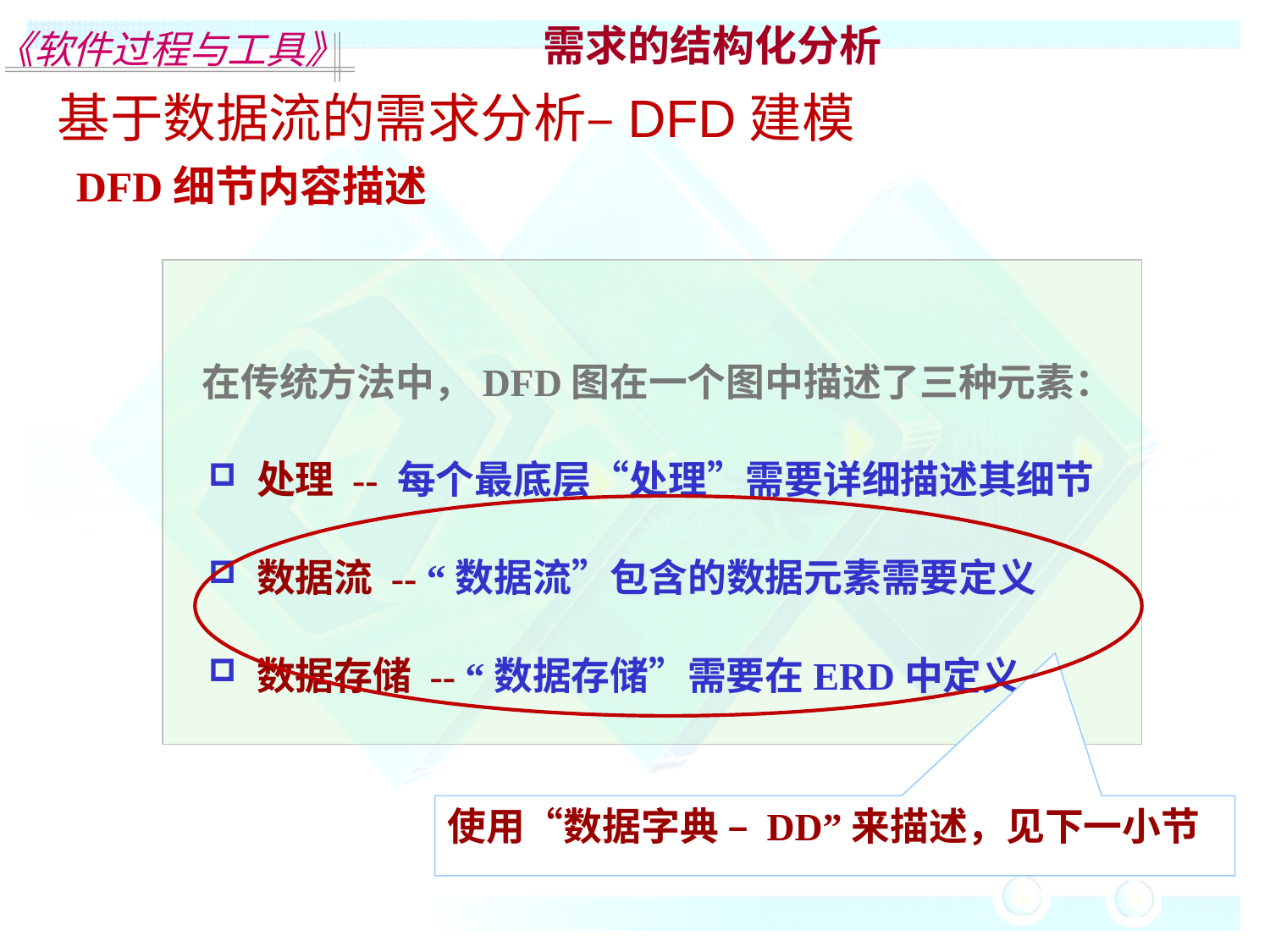

需求的结构化分析
基于数据流的需求分析–DFD建模
DFD细节内容描述
  在传统方法中，DFD图在一个图中描述了三种元素：
 处理 -- 每个最底层“处理”需要详细描述其细节
 数据流 -- “数据流”包含的数据元素需要定义
 数据存储 -- “数据存储”需要在ERD中定义

使用“数据字典 – DD”来描述，见下一小节